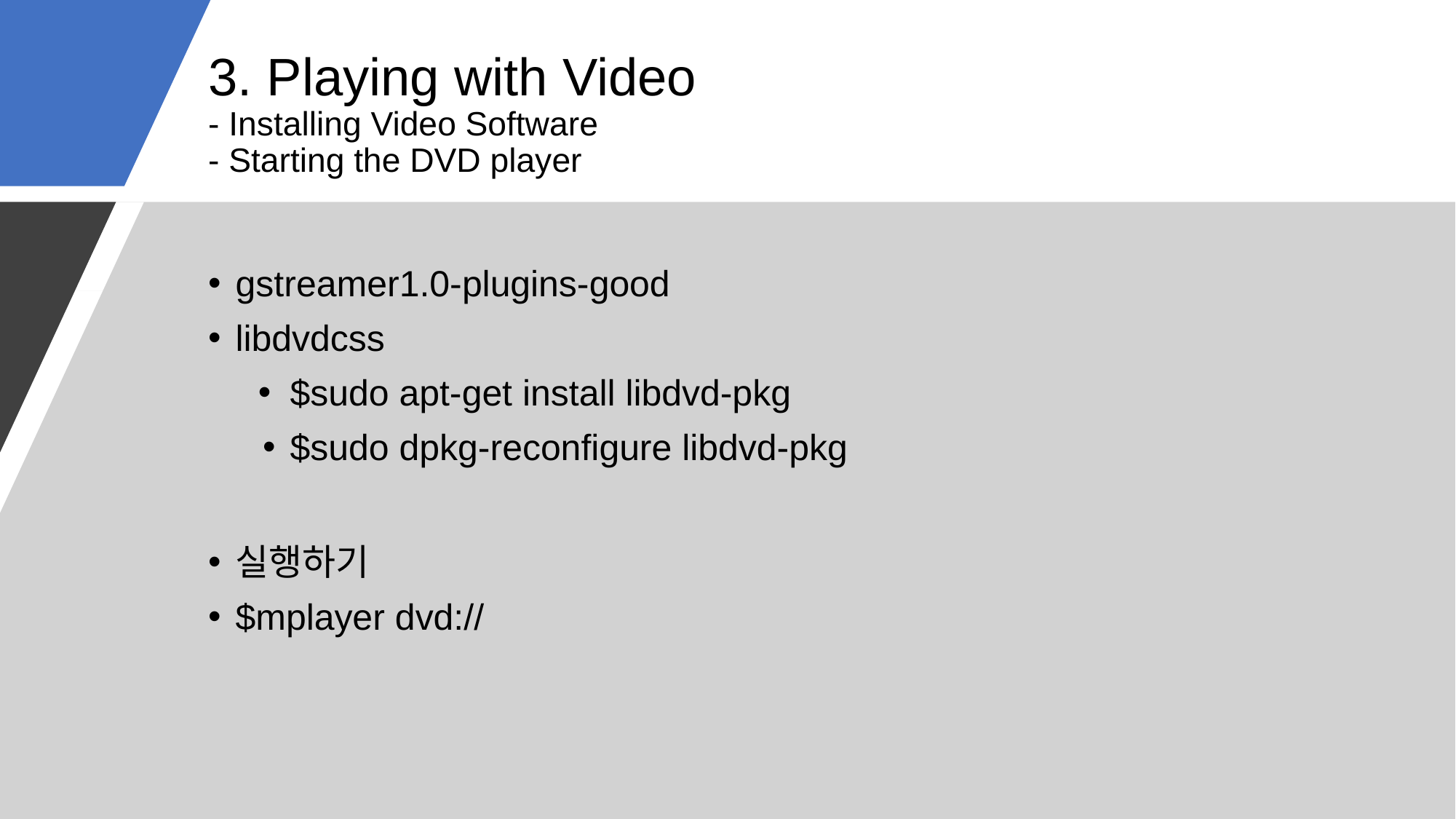

# 3. Playing with Video - Installing Video Software - Starting the DVD player

gstreamer1.0-plugins-good
libdvdcss
$sudo apt-get install libdvd-pkg
$sudo dpkg-reconfigure libdvd-pkg

실행하기
$mplayer dvd://